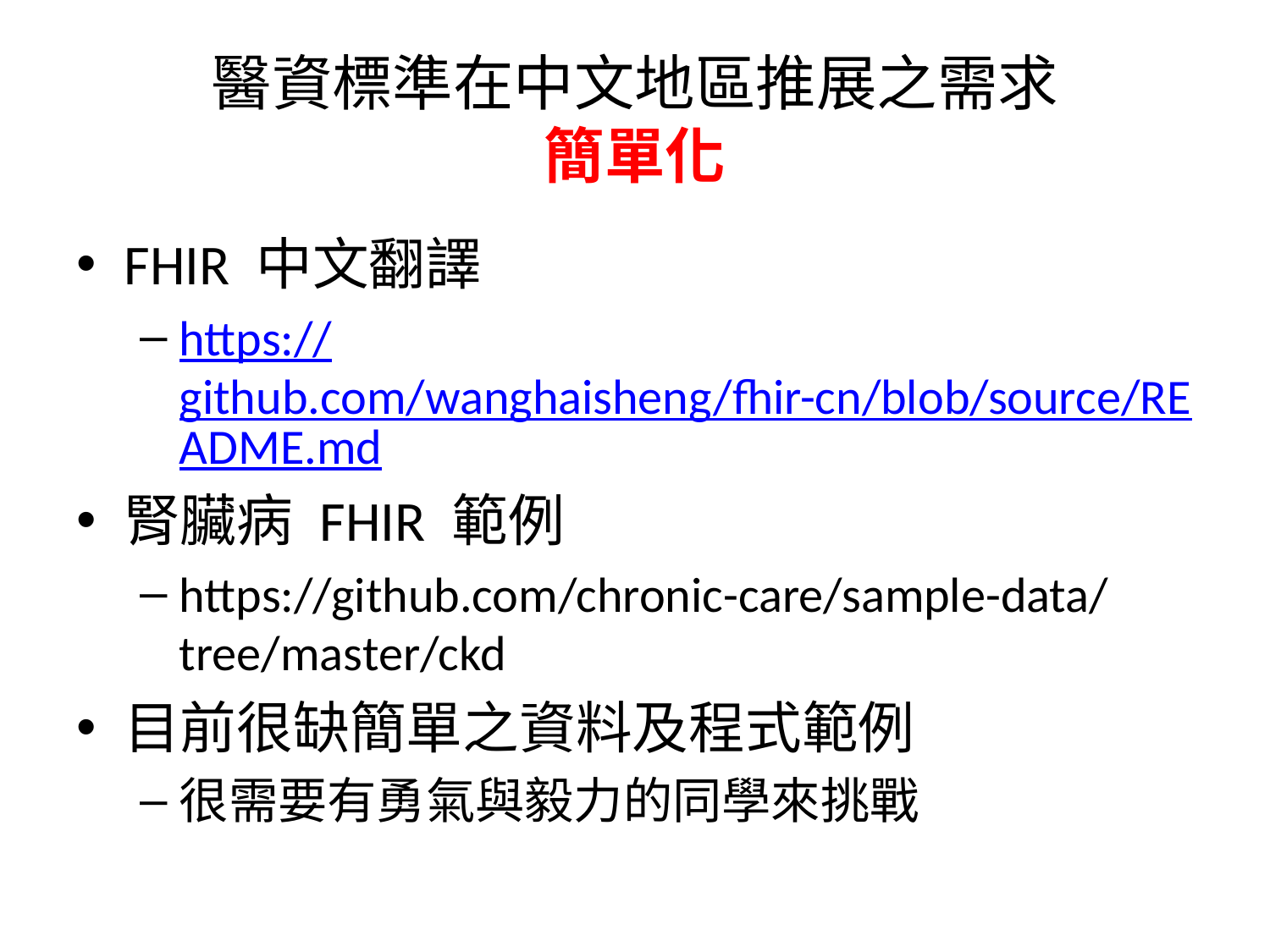

# 醫資標準在中文地區推展之需求 簡單化
FHIR 中文翻譯
https://github.com/wanghaisheng/fhir-cn/blob/source/README.md
腎臟病 FHIR 範例
https://github.com/chronic-care/sample-data/tree/master/ckd
目前很缺簡單之資料及程式範例
很需要有勇氣與毅力的同學來挑戰